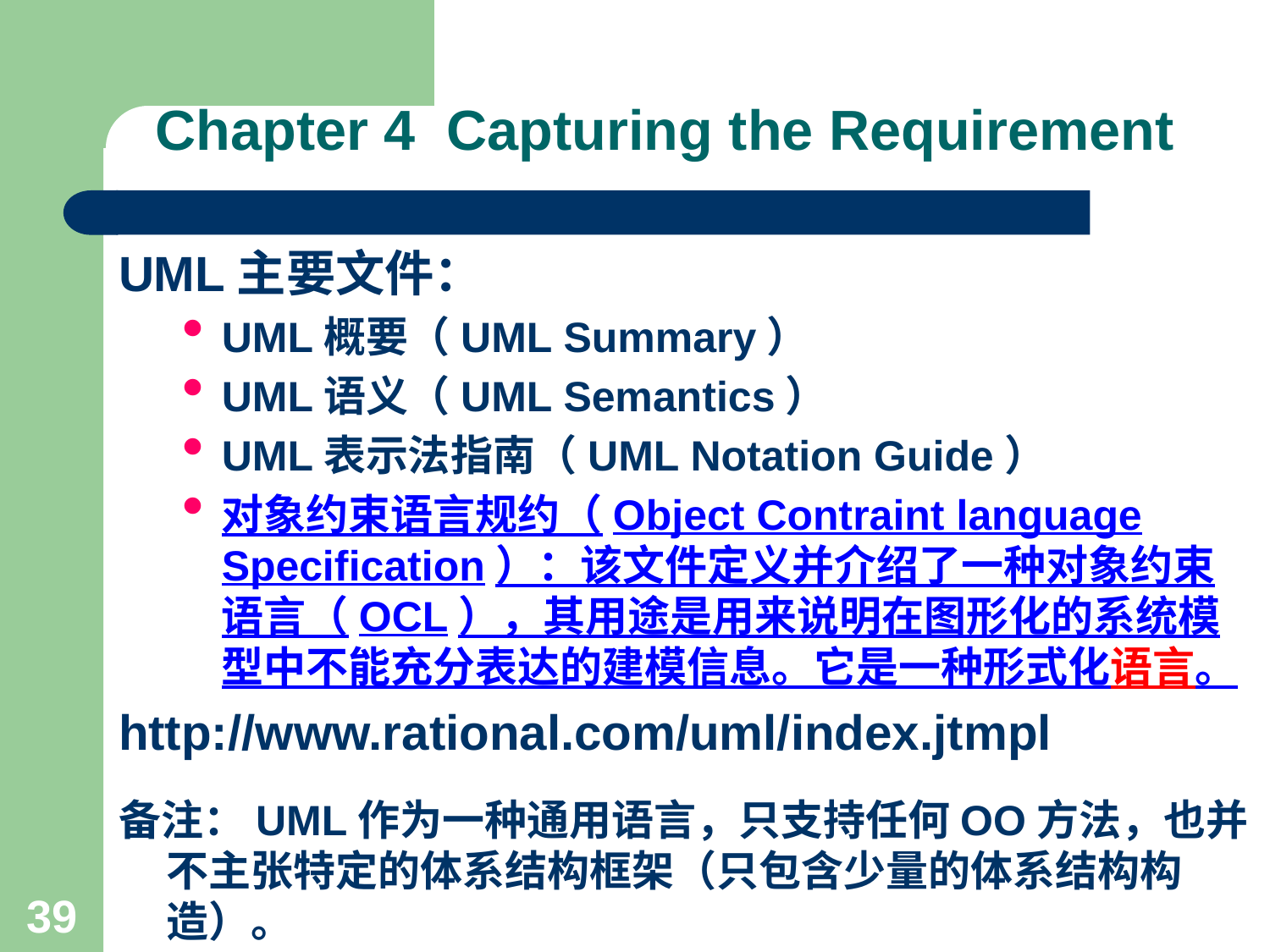

# Chapter 4  Capturing the Requirement
UML主要文件：
UML概要（UML Summary）
UML语义（UML Semantics）
UML表示法指南（UML Notation Guide）
对象约束语言规约（Object Contraint language Specification）：该文件定义并介绍了一种对象约束语言（OCL），其用途是用来说明在图形化的系统模型中不能充分表达的建模信息。它是一种形式化语言。
http://www.rational.com/uml/index.jtmpl

备注：UML作为一种通用语言，只支持任何OO方法，也并不主张特定的体系结构框架（只包含少量的体系结构构造）。
39